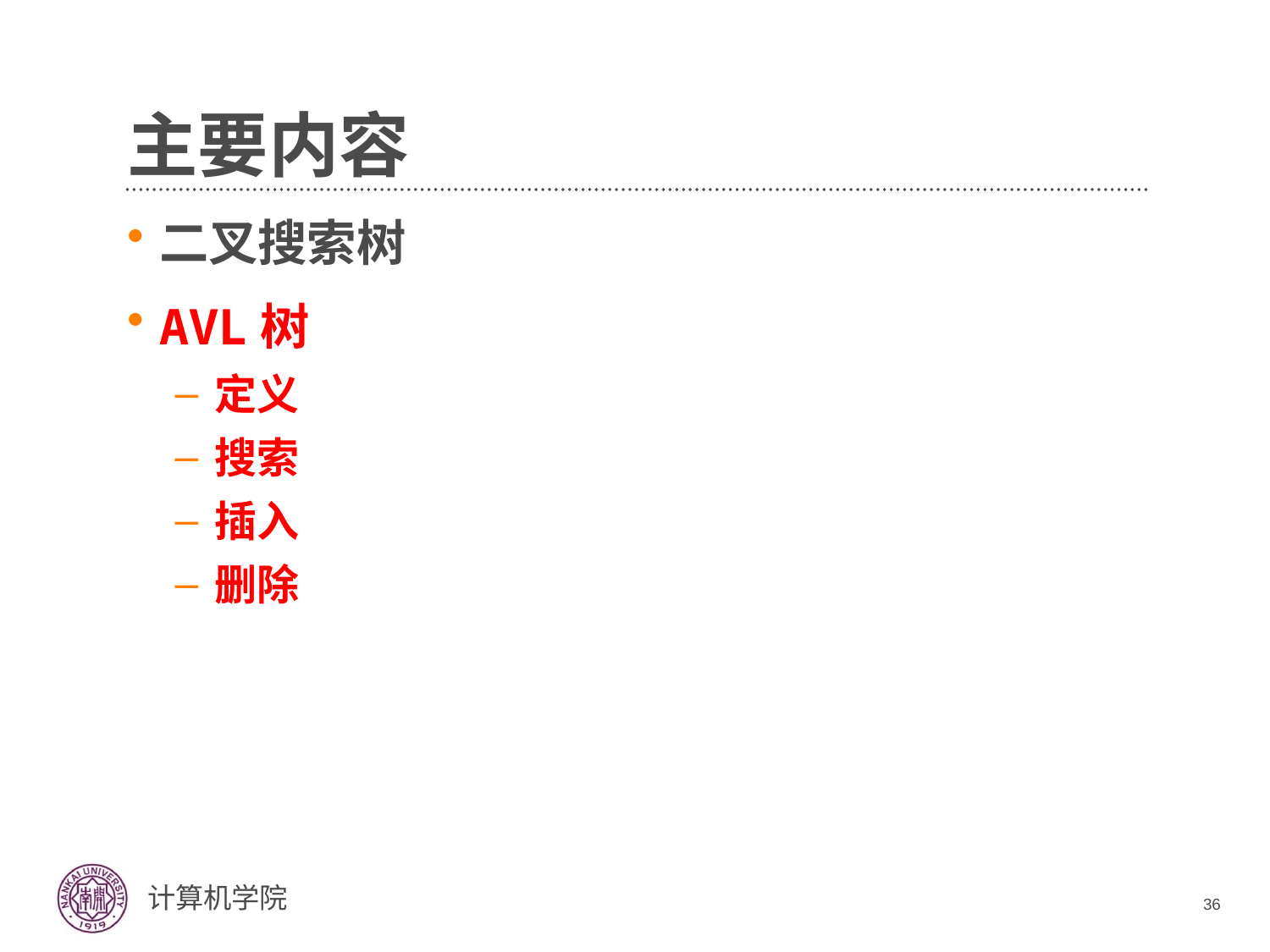

# 主要内容
二叉搜索树
AVL树
定义
搜索
插入
删除
36